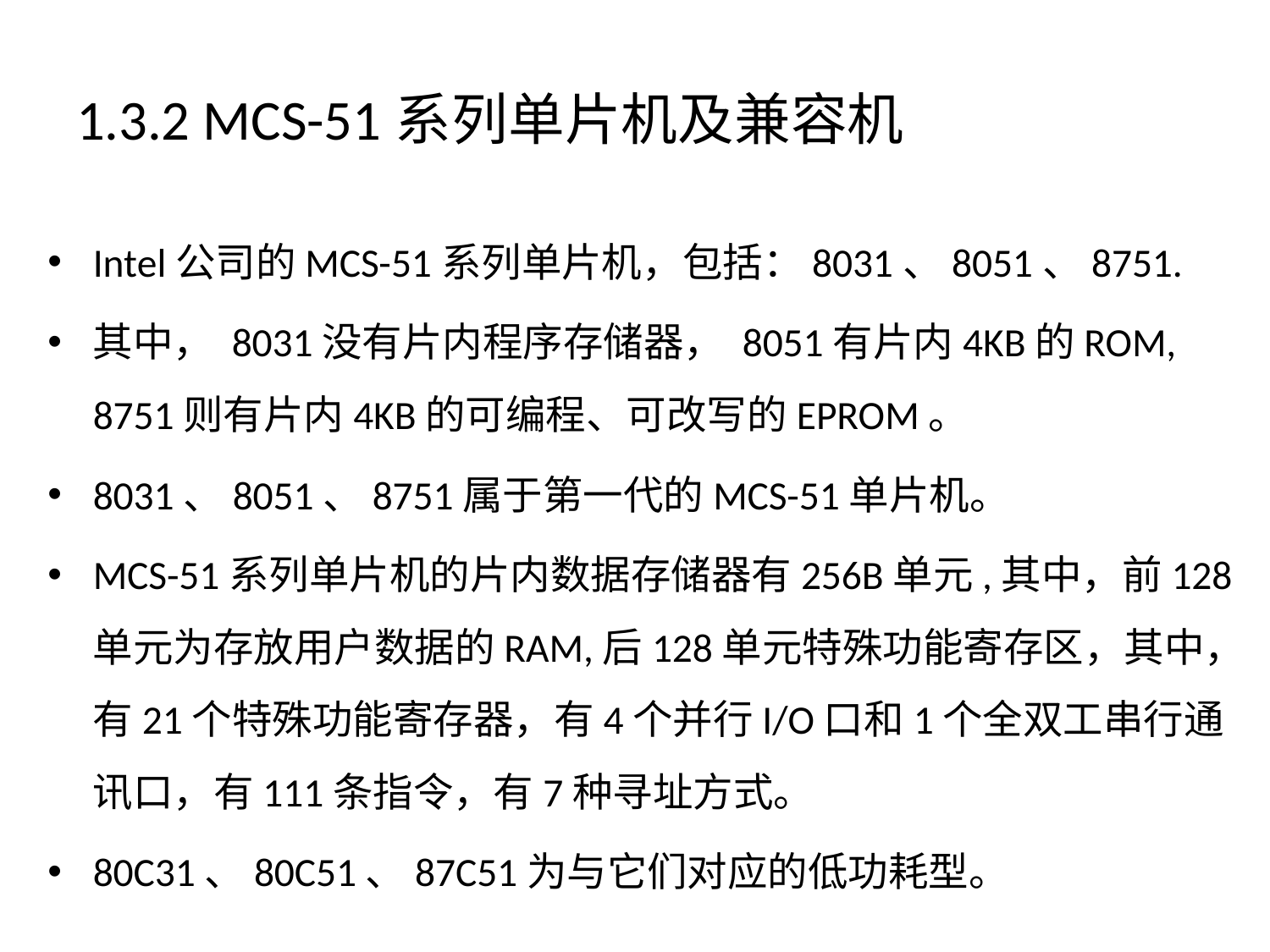

# 1.3.2 MCS-51系列单片机及兼容机
Intel公司的MCS-51系列单片机，包括：8031、8051、8751.
其中， 8031没有片内程序存储器， 8051有片内4KB的ROM, 8751则有片内4KB的可编程、可改写的EPROM。
8031、8051、8751属于第一代的MCS-51单片机。
MCS-51系列单片机的片内数据存储器有256B单元,其中，前128单元为存放用户数据的RAM,后128单元特殊功能寄存区，其中，有21个特殊功能寄存器，有4个并行I/O口和1个全双工串行通讯口，有111条指令，有7种寻址方式。
80C31、80C51、87C51为与它们对应的低功耗型。